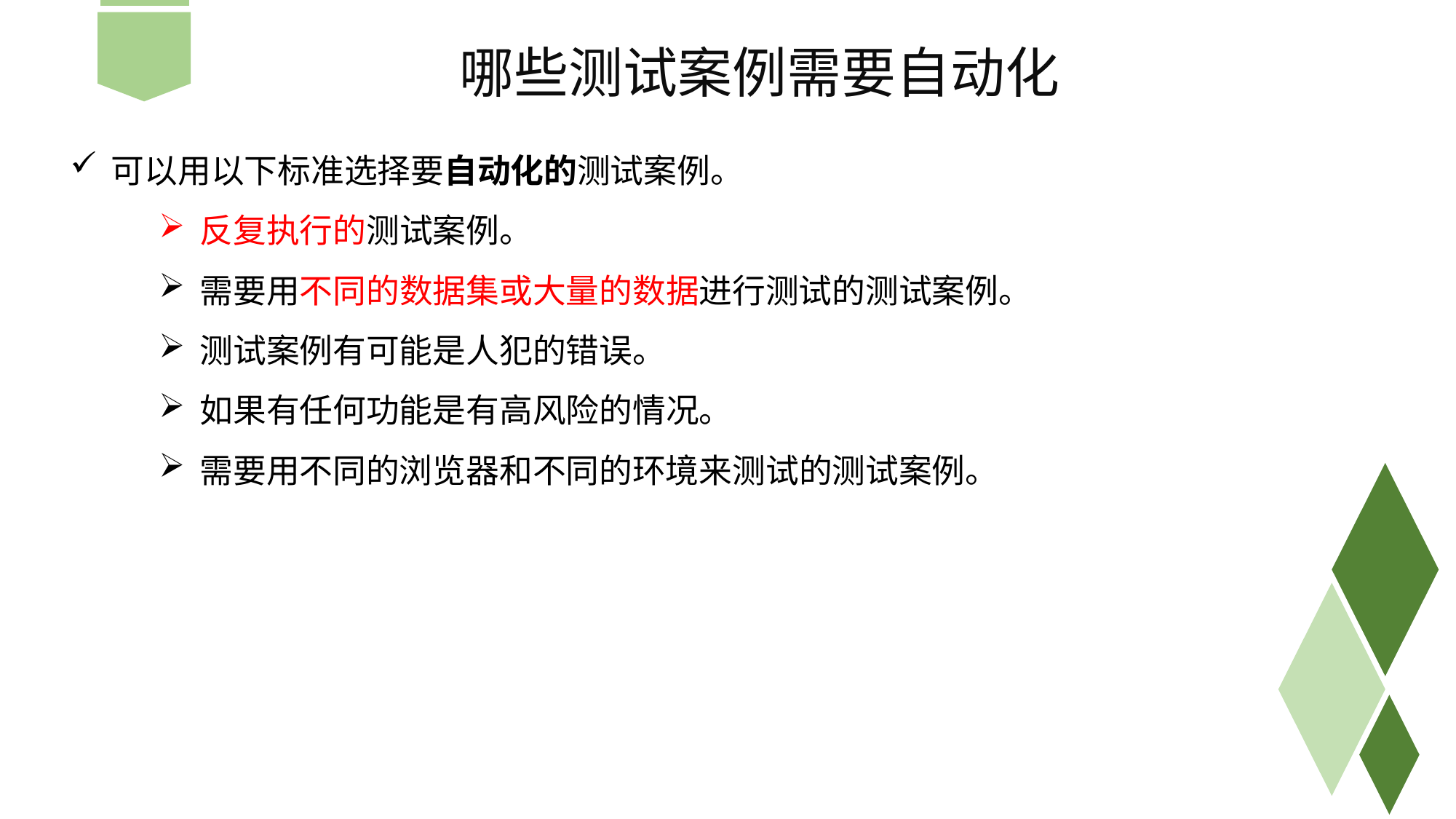

哪些测试案例需要自动化
可以用以下标准选择要自动化的测试案例。
反复执行的测试案例。
需要用不同的数据集或大量的数据进行测试的测试案例。
测试案例有可能是人犯的错误。
如果有任何功能是有高风险的情况。
需要用不同的浏览器和不同的环境来测试的测试案例。

22